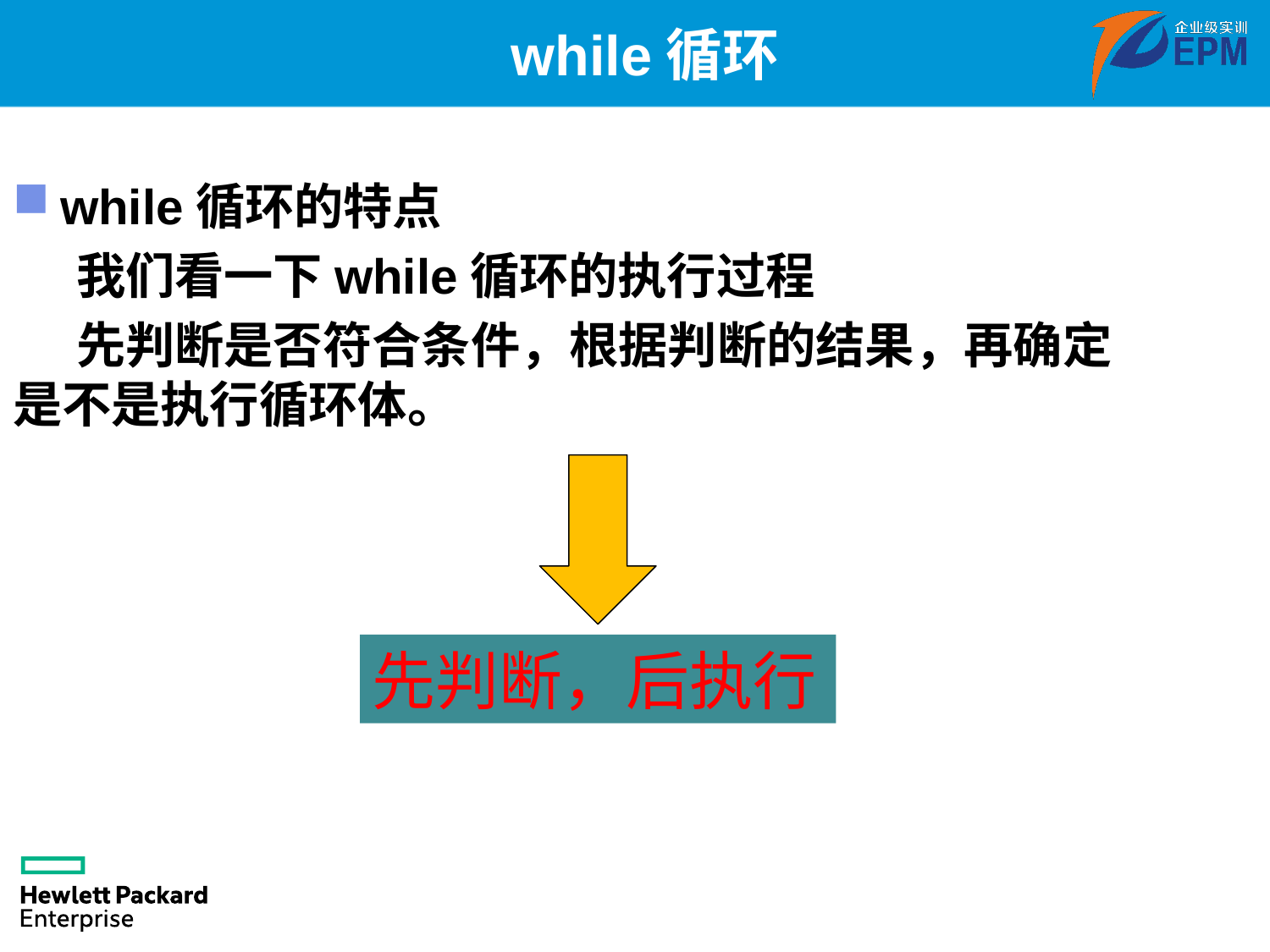

# while循环
while循环的特点
我们看一下while循环的执行过程
先判断是否符合条件，根据判断的结果，再确定是不是执行循环体。

先判断，后执行